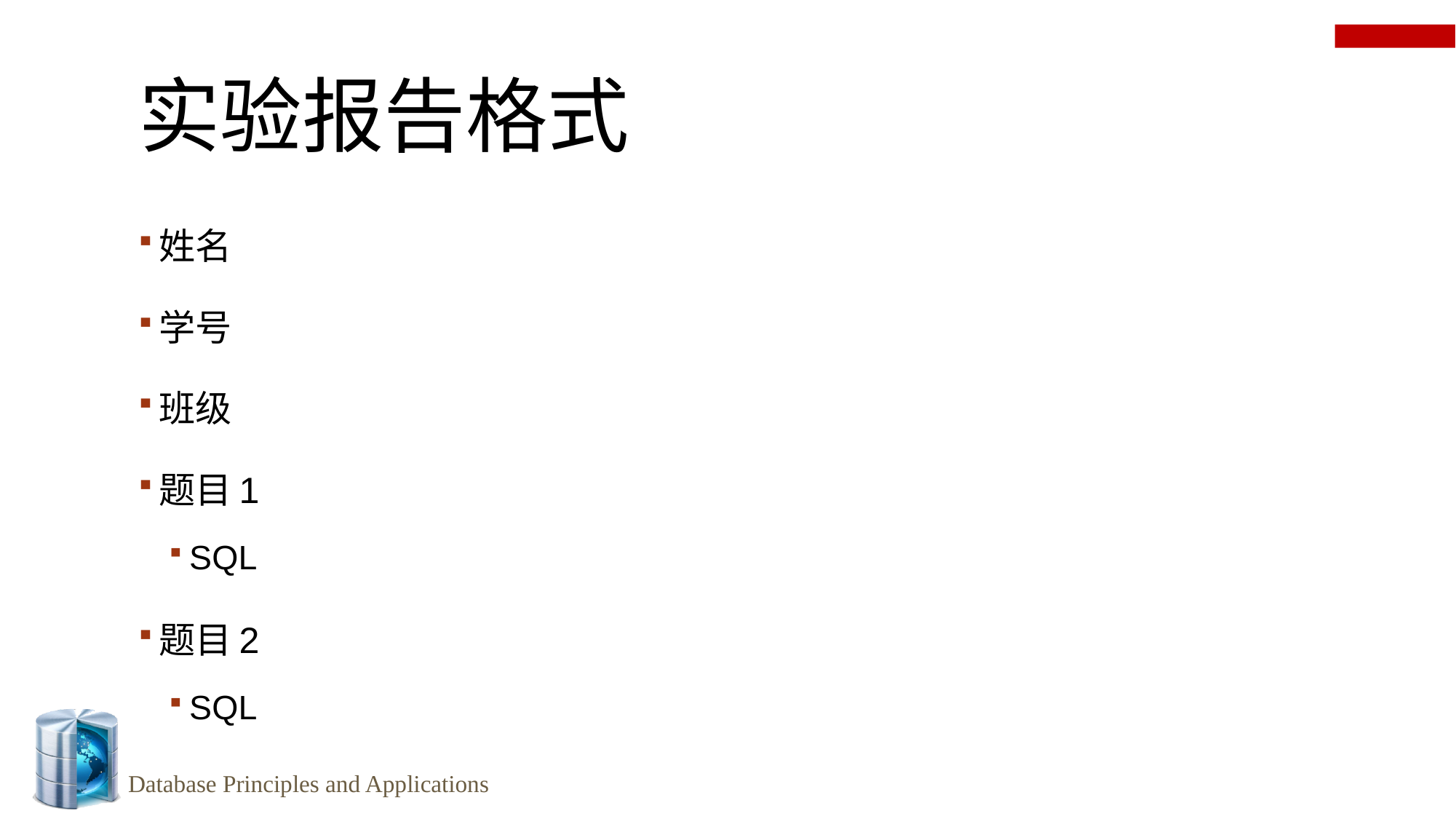

# 实验报告格式
姓名
学号
班级
题目1
SQL
题目2
SQL